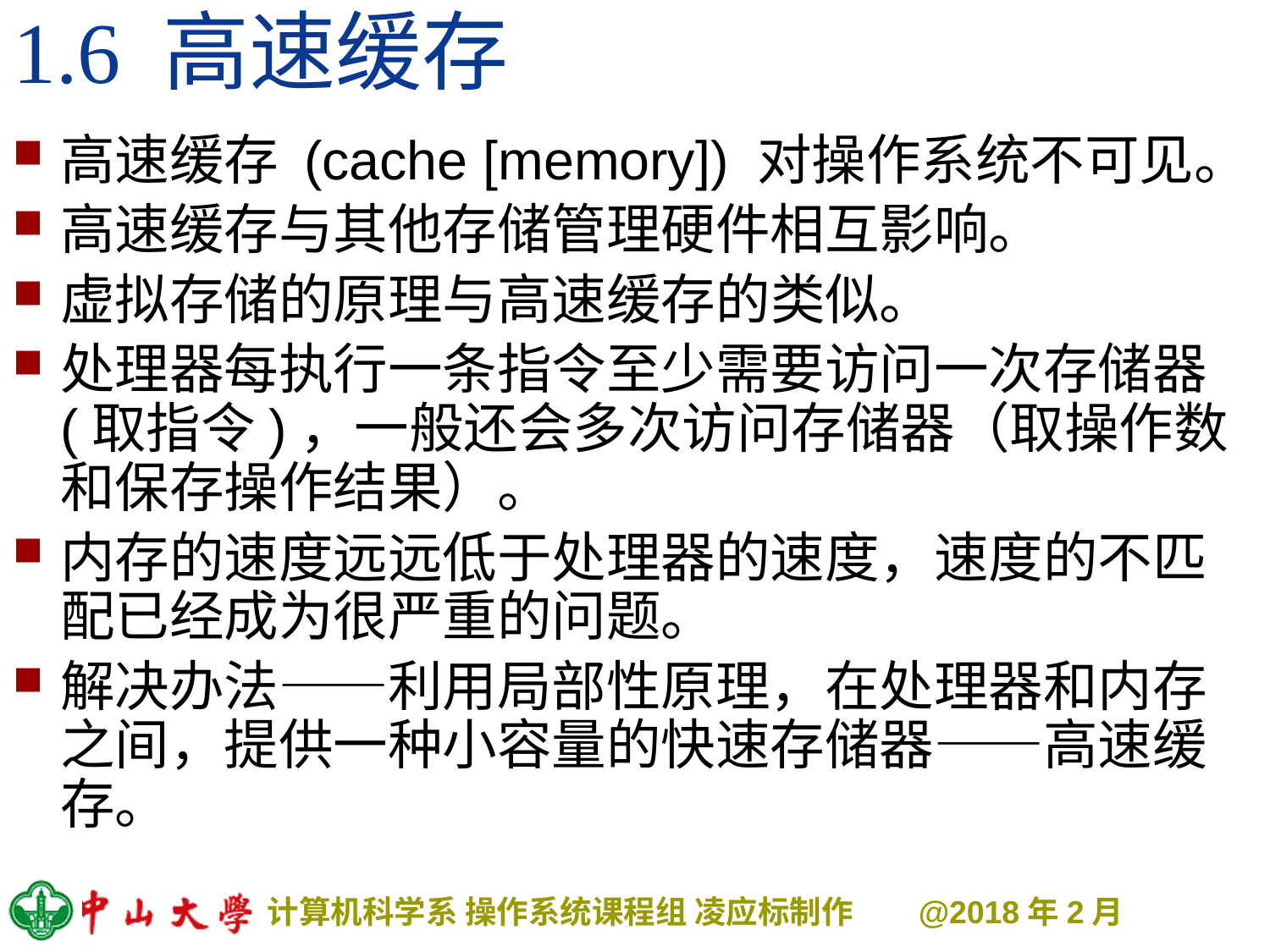

# 1.6 高速缓存
高速缓存 (cache [memory]) 对操作系统不可见。
高速缓存与其他存储管理硬件相互影响。
虚拟存储的原理与高速缓存的类似。
处理器每执行一条指令至少需要访问一次存储器(取指令)，一般还会多次访问存储器（取操作数和保存操作结果）。
内存的速度远远低于处理器的速度，速度的不匹配已经成为很严重的问题。
解决办法——利用局部性原理，在处理器和内存之间，提供一种小容量的快速存储器——高速缓存。